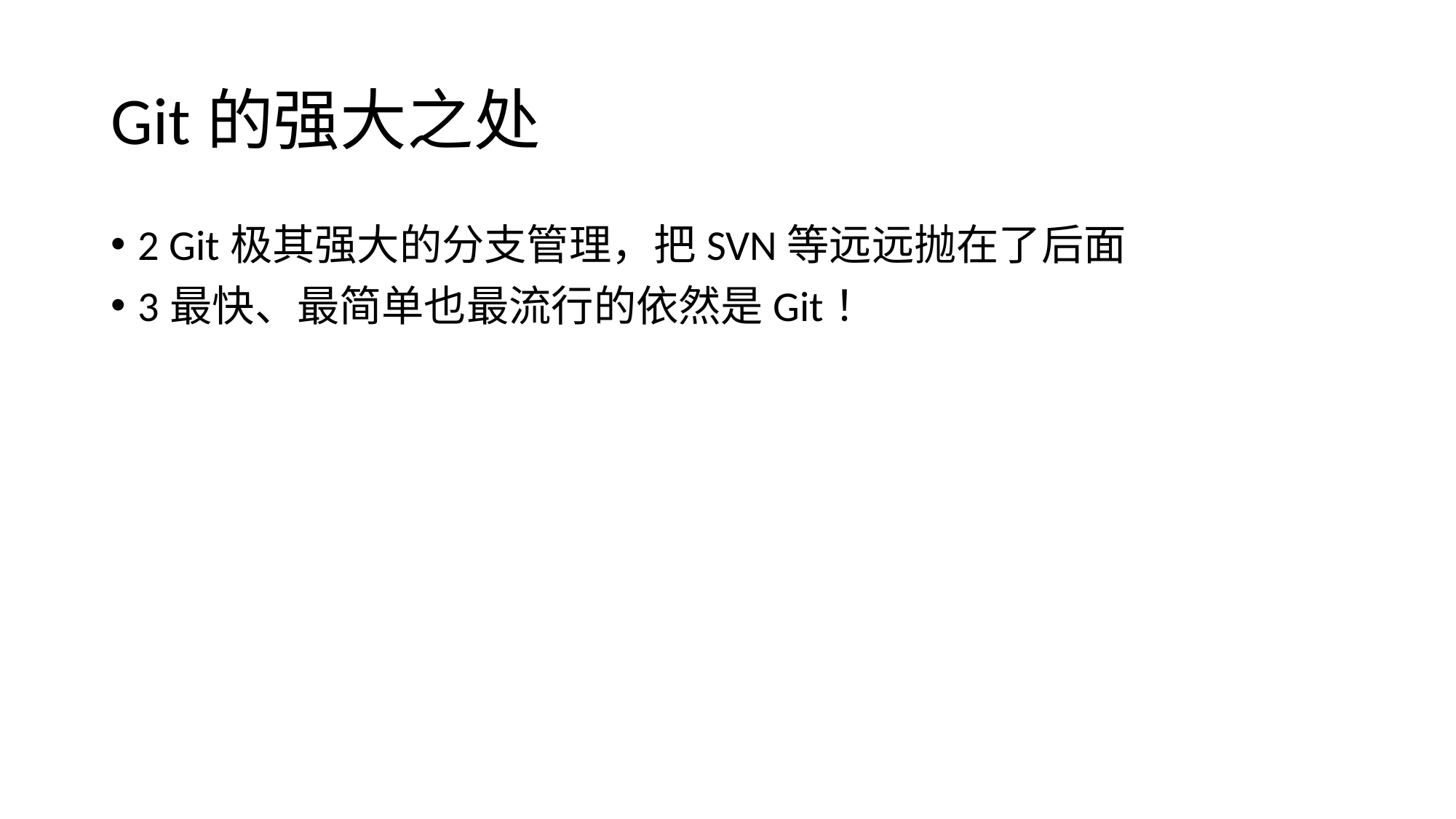

# Git的强大之处
2 Git极其强大的分支管理，把SVN等远远抛在了后面
3最快、最简单也最流行的依然是Git！